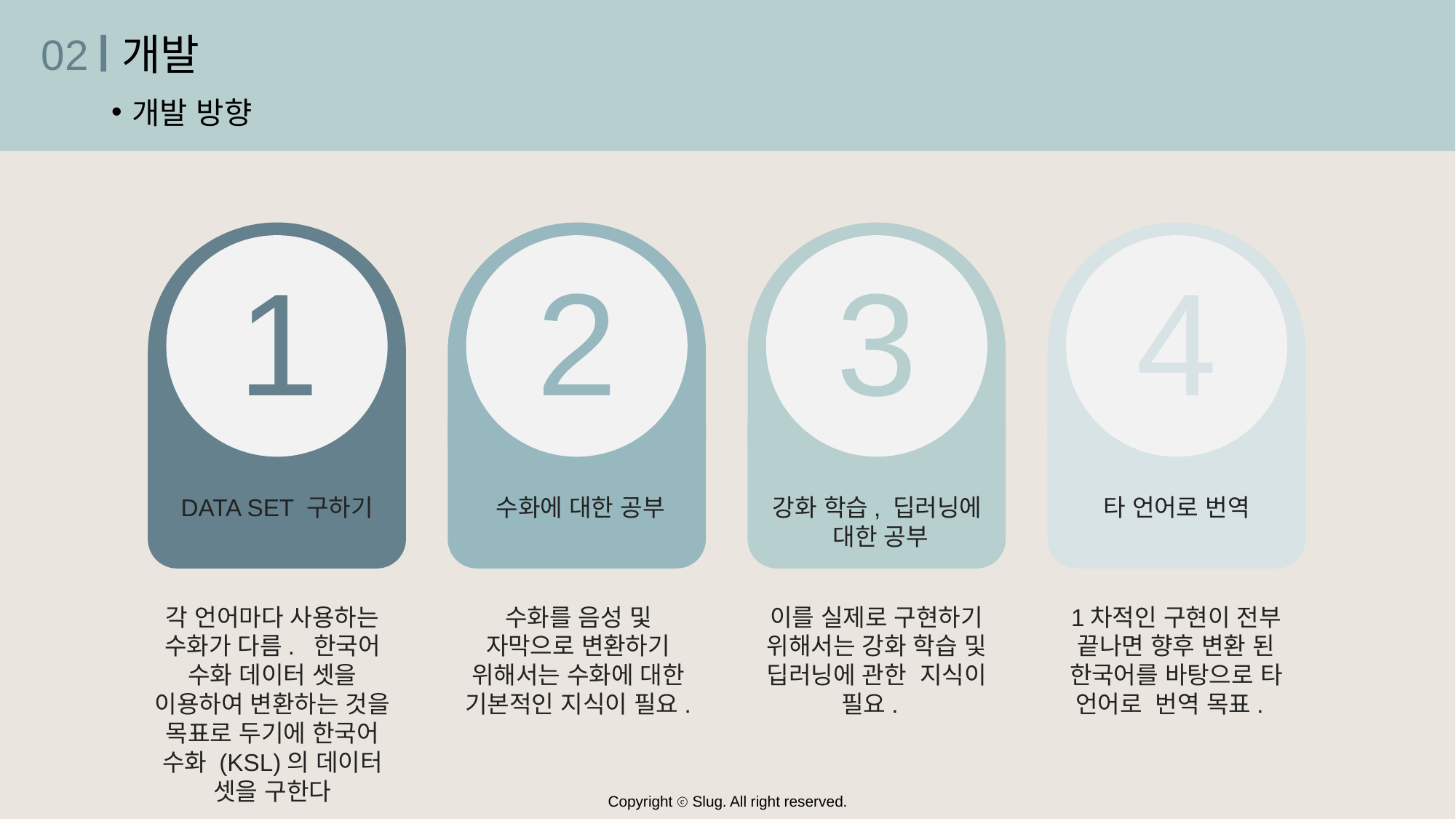

02
개발

개발 방향

1
2
3
4
DATA SET 구하기
수화에 대한 공부
강화 학습, 딥러닝에
대한 공부
타 언어로 번역
이를 실제로 구현하기 위해서는 강화 학습 및 딥러닝에 관한  지식이 필요.
각 언어마다 사용하는 수화가 다름.  한국어 수화 데이터 셋을 이용하여 변환하는 것을 목표로 두기에 한국어 수화 (KSL)의 데이터 셋을 구한다
수화를 음성 및 자막으로 변환하기 위해서는 수화에 대한 기본적인 지식이 필요.
1차적인 구현이 전부 끝나면 향후 변환 된 한국어를 바탕으로 타 언어로  번역 목표.
Copyright ⓒ Slug. All right reserved.